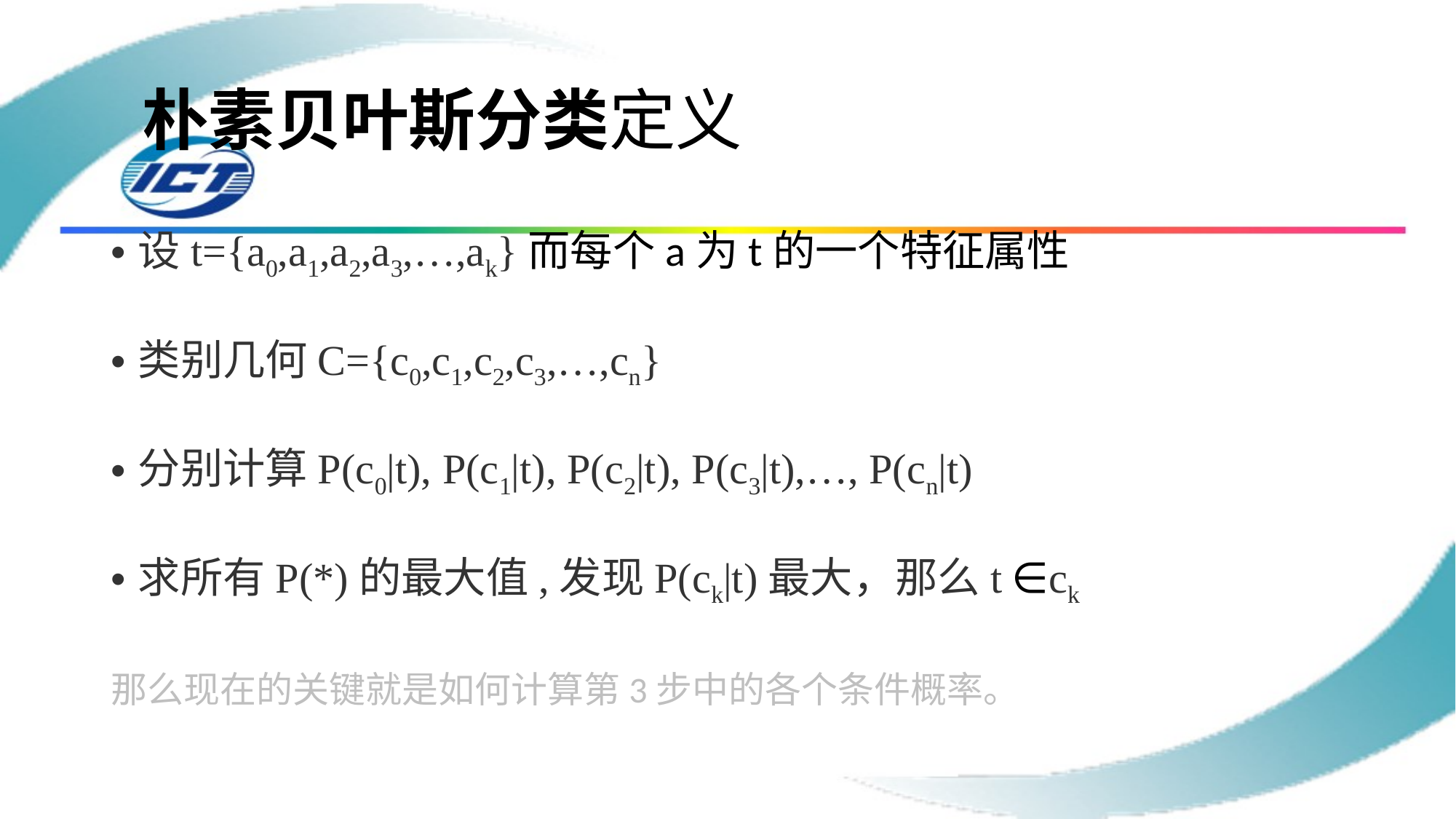

# 朴素贝叶斯分类定义
设t={a0,a1,a2,a3,…,ak}而每个a为t的一个特征属性

类别几何C={c0,c1,c2,c3,…,cn}

分别计算P(c0|t), P(c1|t), P(c2|t), P(c3|t),…, P(cn|t)

求所有P(*)的最大值,发现P(ck|t)最大，那么t ∈ck

那么现在的关键就是如何计算第3步中的各个条件概率。